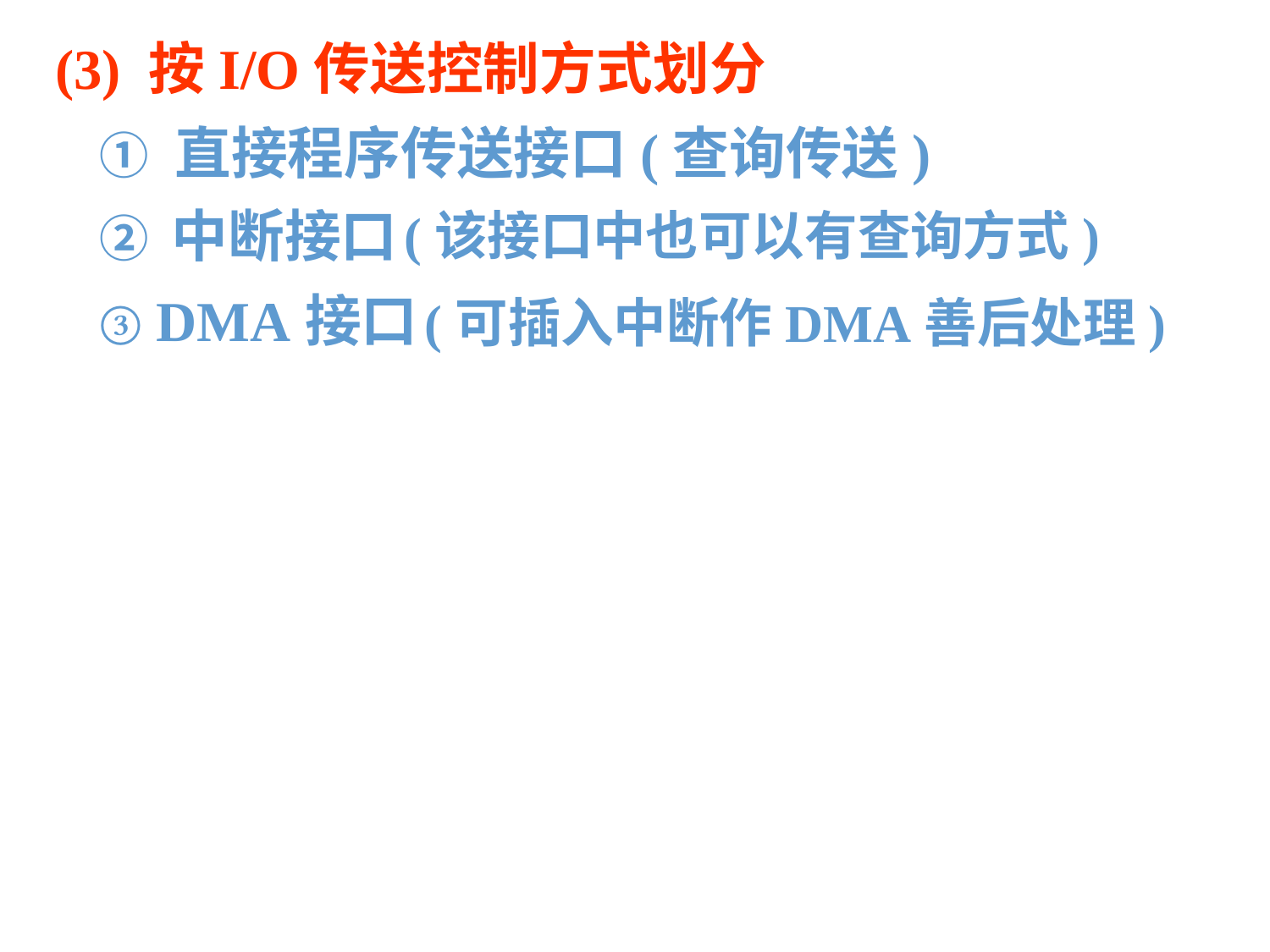

(3) 按I/O传送控制方式划分
① 直接程序传送接口(查询传送)
② 中断接口
(该接口中也可以有查询方式)
③ DMA接口
(可插入中断作DMA善后处理)